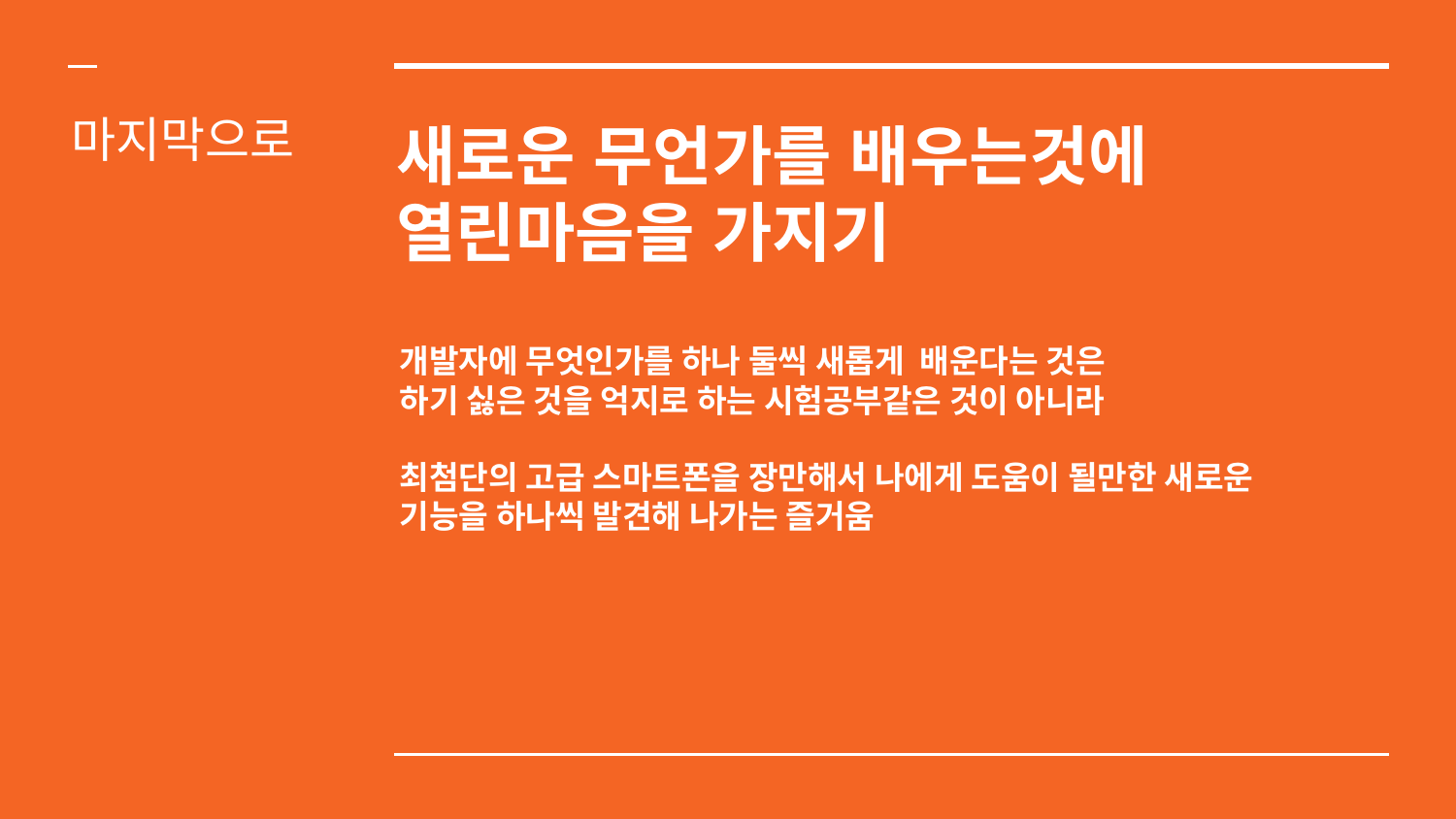

# 새로운 무언가를 배우는것에 열린마음을 가지기
마지막으로
개발자에 무엇인가를 하나 둘씩 새롭게  배운다는 것은
하기 싫은 것을 억지로 하는 시험공부같은 것이 아니라

최첨단의 고급 스마트폰을 장만해서 나에게 도움이 될만한 새로운 기능을 하나씩 발견해 나가는 즐거움